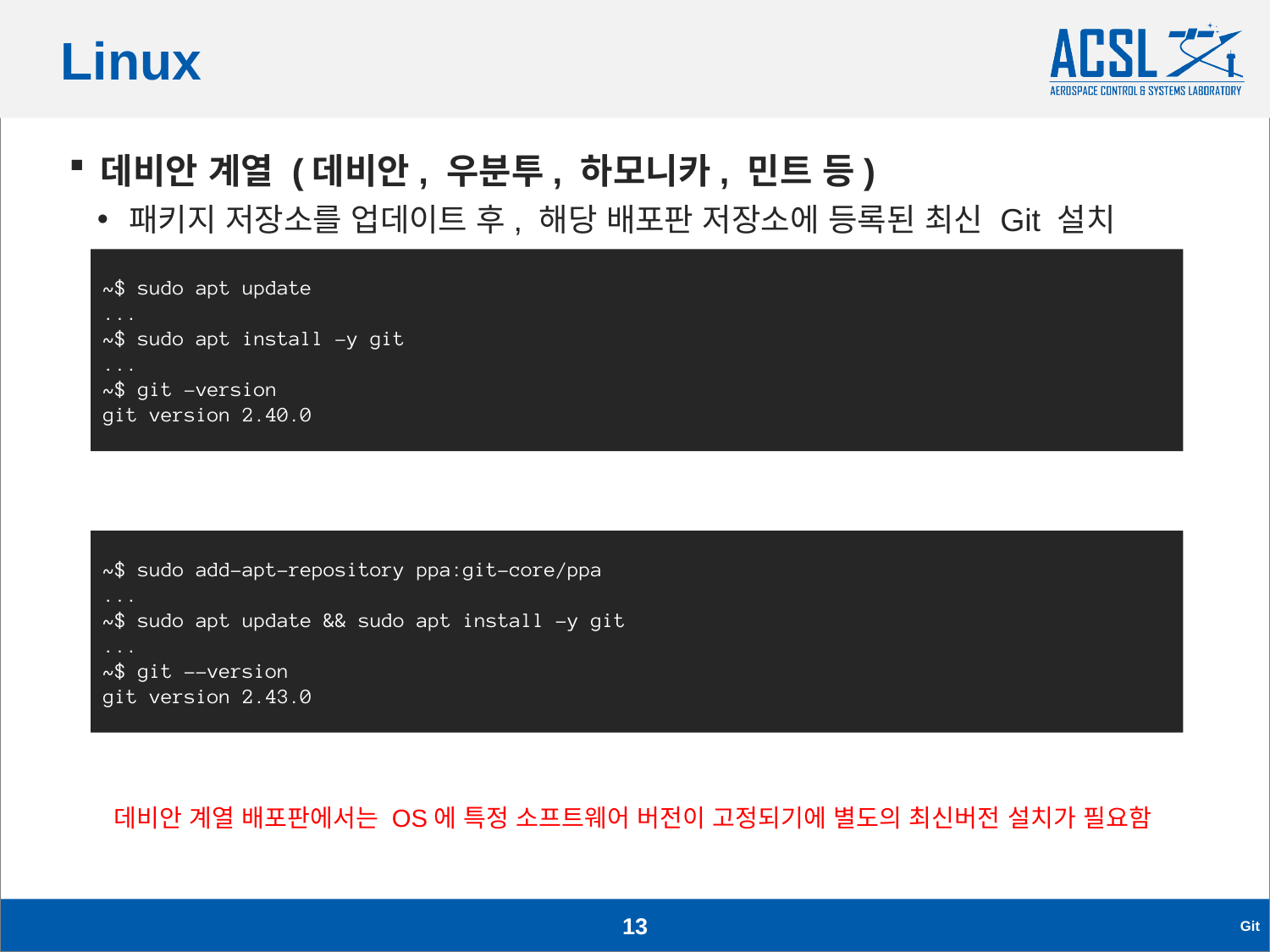

# Linux
데비안 계열 (데비안, 우분투, 하모니카, 민트 등)
패키지 저장소를 업데이트 후, 해당 배포판 저장소에 등록된 최신 Git 설치

최신 버전 사용 원할 시

~$ sudo apt update
...
~$ sudo apt install –y git
...
~$ git –version
git version 2.40.0
~$ sudo add-apt-repository ppa:git-core/ppa
...
~$ sudo apt update && sudo apt install -y git
...
~$ git --version
git version 2.43.0
데비안 계열 배포판에서는 OS에 특정 소프트웨어 버전이 고정되기에 별도의 최신버전 설치가 필요함
13
Git